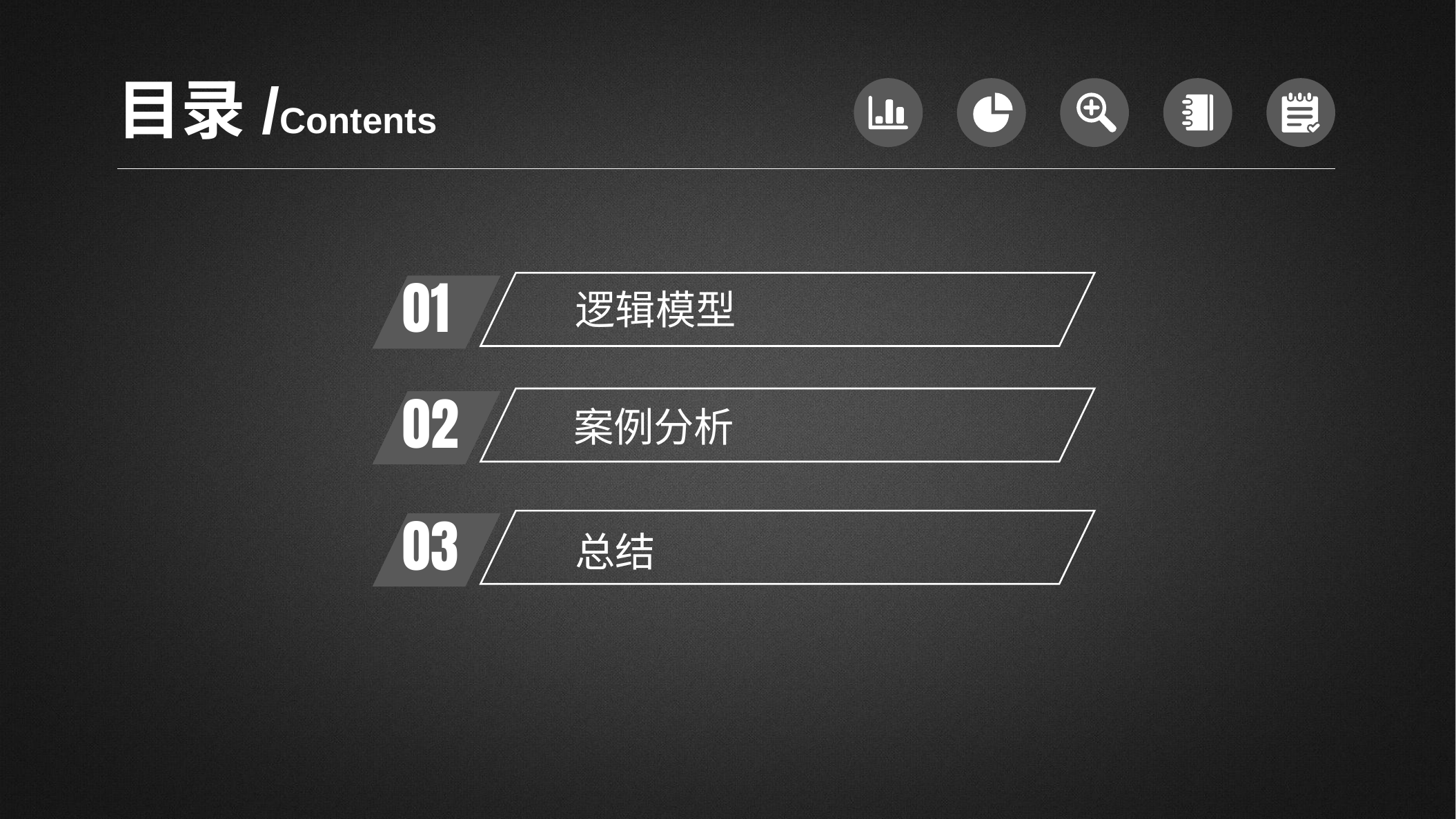

目录/Contents

01

逻辑模型
02

案例分析
03

总结